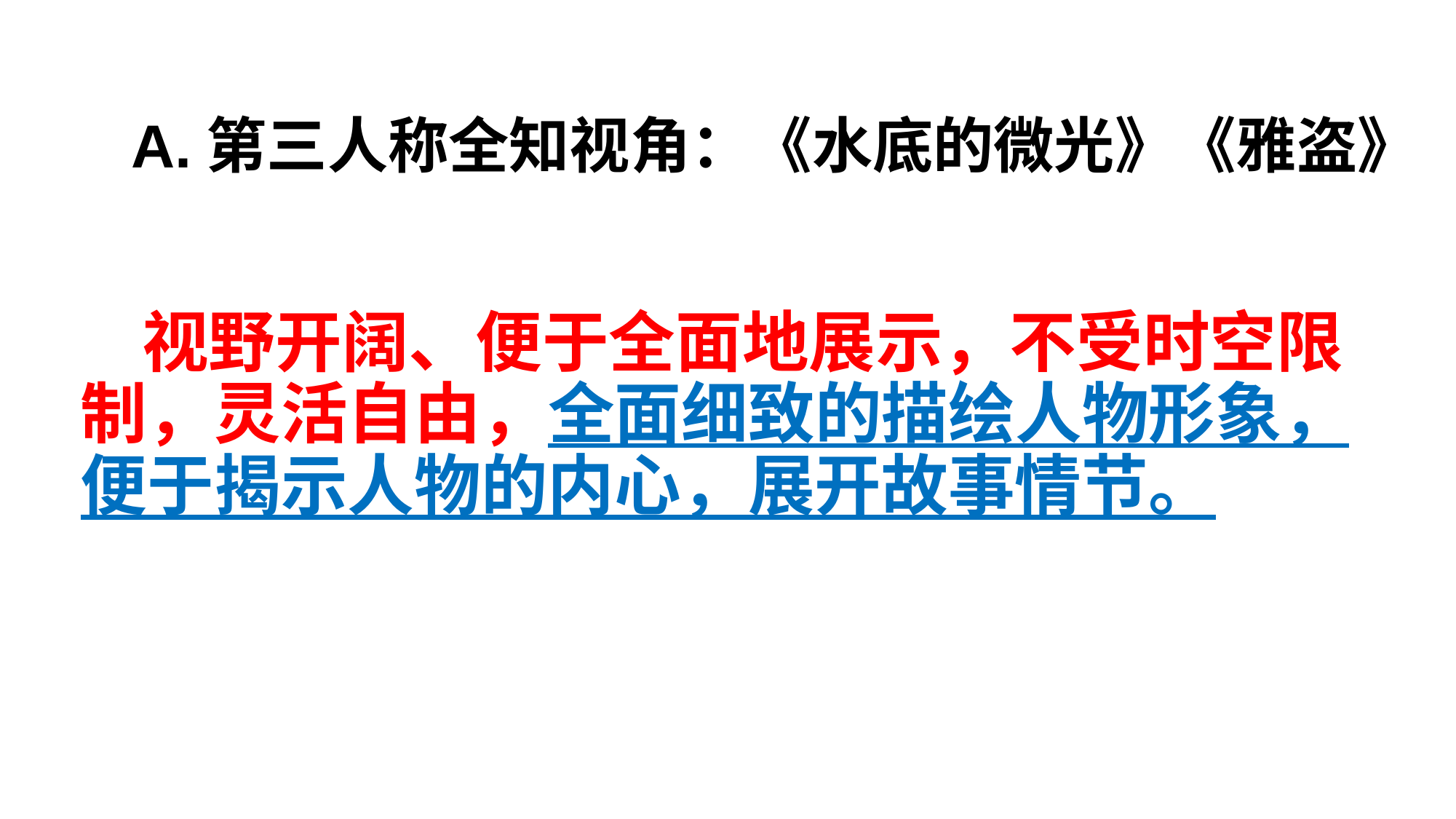

A.第三人称全知视角：《水底的微光》《雅盗》
   视野开阔、便于全面地展示，不受时空限制，灵活自由，全面细致的描绘人物形象，便于揭示人物的内心，展开故事情节。